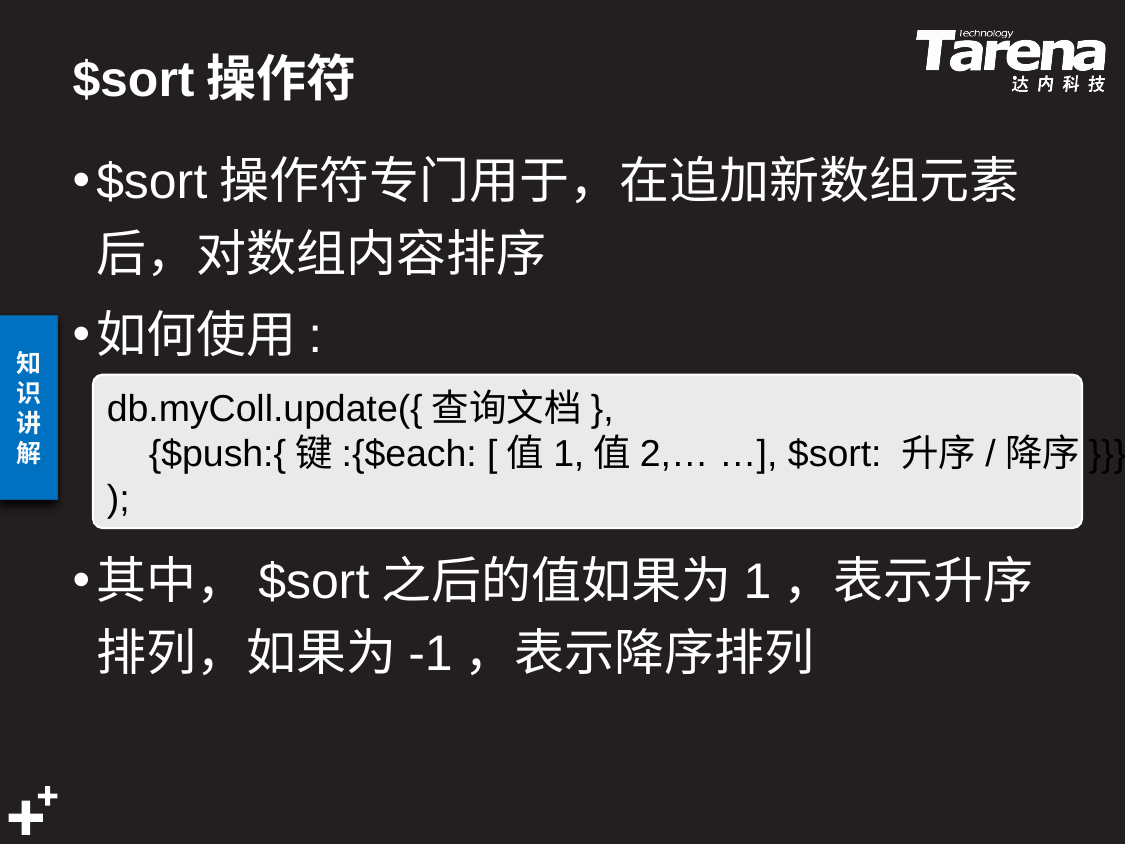

# $sort操作符
$sort操作符专门用于，在追加新数组元素后，对数组内容排序
如何使用:

其中，$sort之后的值如果为1，表示升序排列，如果为-1，表示降序排列
db.myColl.update({查询文档},
    {$push:{键:{$each: [值1,值2,… …], $sort: 升序/降序}}}
);